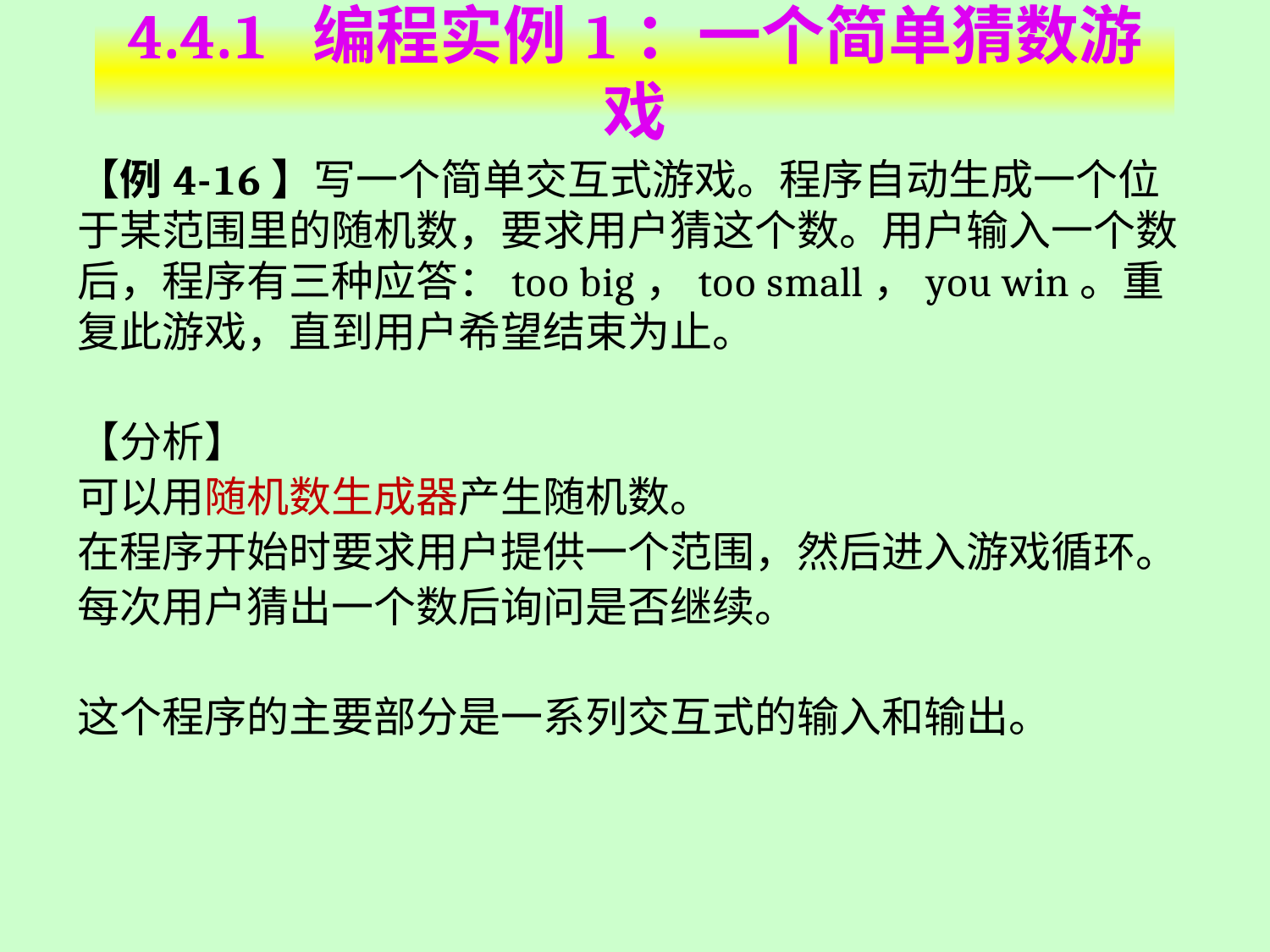

# 4.4.1  编程实例1：一个简单猜数游戏
【例4-16】写一个简单交互式游戏。程序自动生成一个位于某范围里的随机数，要求用户猜这个数。用户输入一个数后，程序有三种应答：too big，too small，you win。重复此游戏，直到用户希望结束为止。

【分析】
可以用随机数生成器产生随机数。
在程序开始时要求用户提供一个范围，然后进入游戏循环。
每次用户猜出一个数后询问是否继续。

这个程序的主要部分是一系列交互式的输入和输出。
95